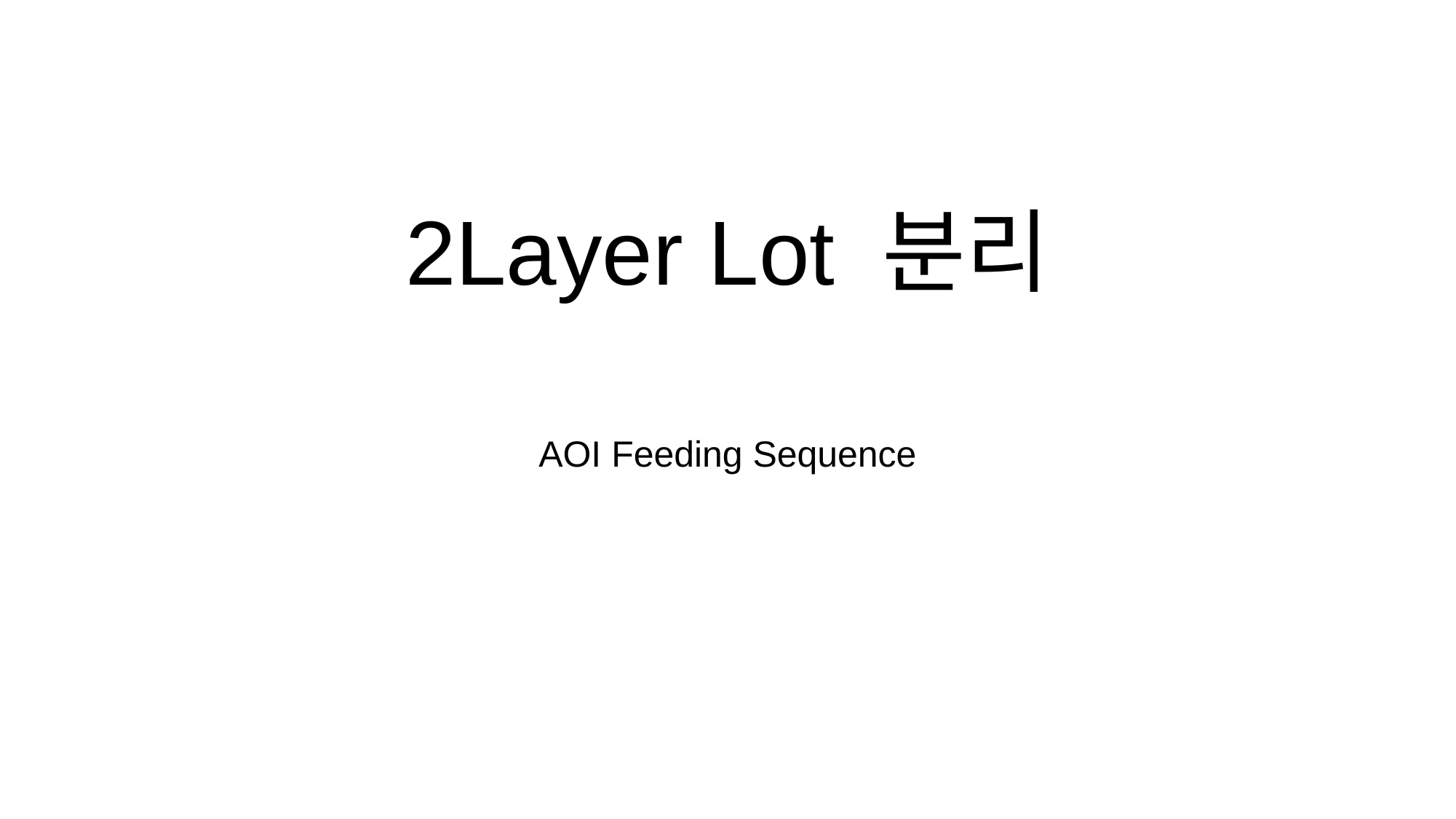

# 2Layer Lot 분리
AOI Feeding Sequence